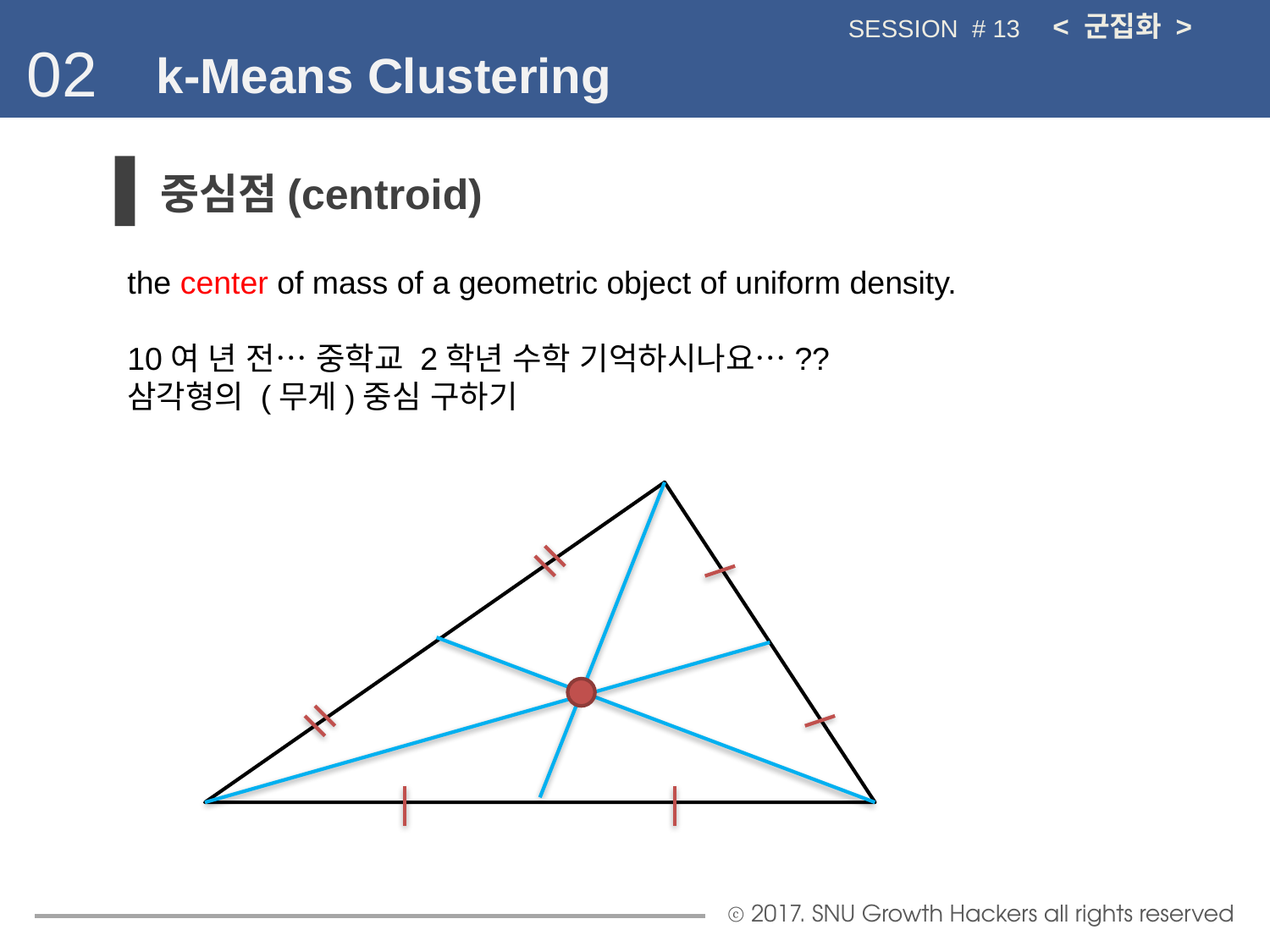

< 군집화 >
SESSION  # 13
02
k-Means Clustering

중심점(centroid)
the center of mass of a geometric object of uniform density.

10여 년 전… 중학교 2학년 수학 기억하시나요…??
삼각형의 (무게)중심 구하기

ⓒ 2017. SNU Growth Hackers all rights reserved